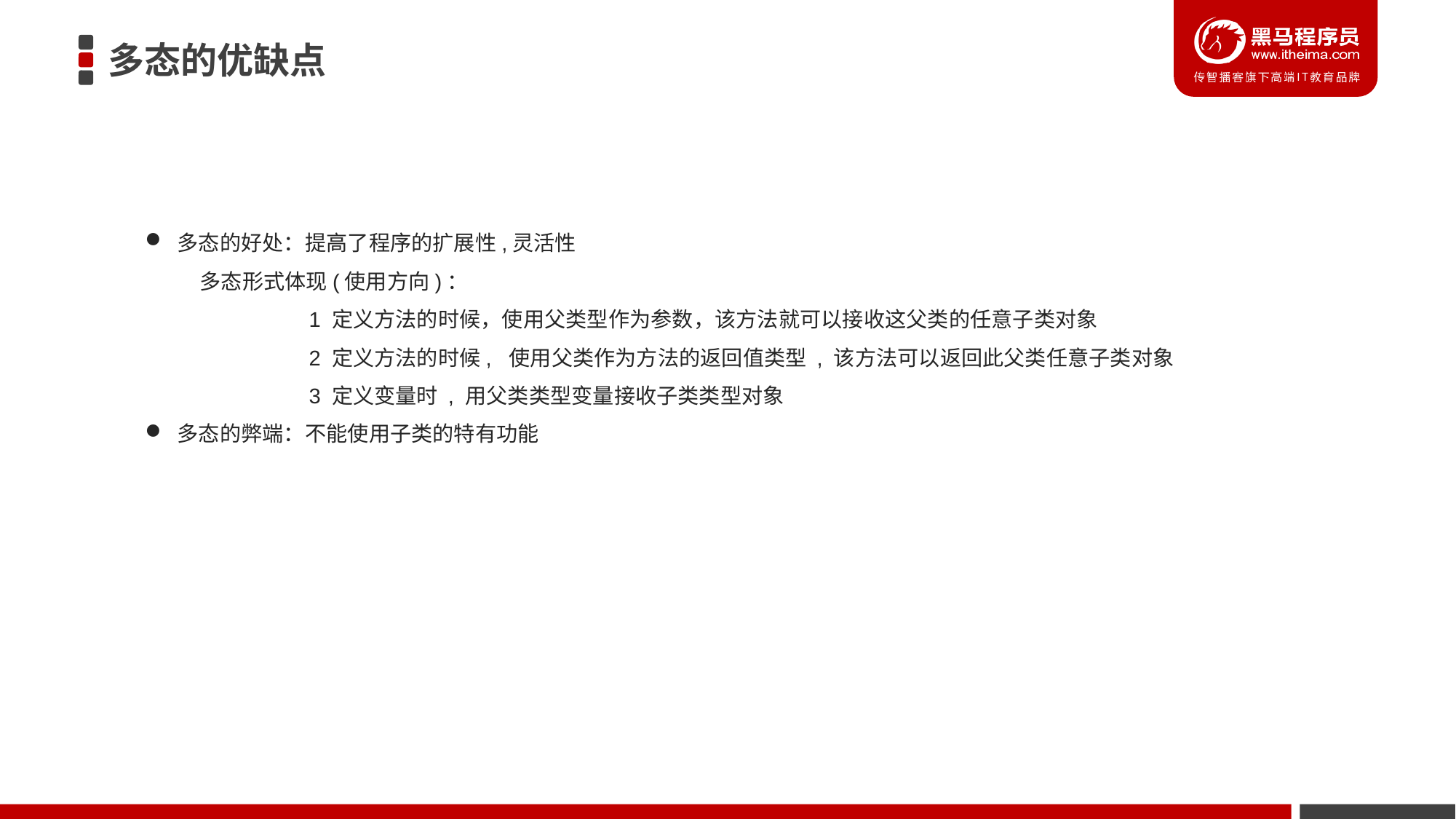

多态的优缺点
多态的好处：提高了程序的扩展性,灵活性
多态形式体现(使用方向)：
	1 定义方法的时候，使用父类型作为参数，该方法就可以接收这父类的任意子类对象
	2 定义方法的时候,  使用父类作为方法的返回值类型 , 该方法可以返回此父类任意子类对象
	3 定义变量时 , 用父类类型变量接收子类类型对象
多态的弊端：不能使用子类的特有功能